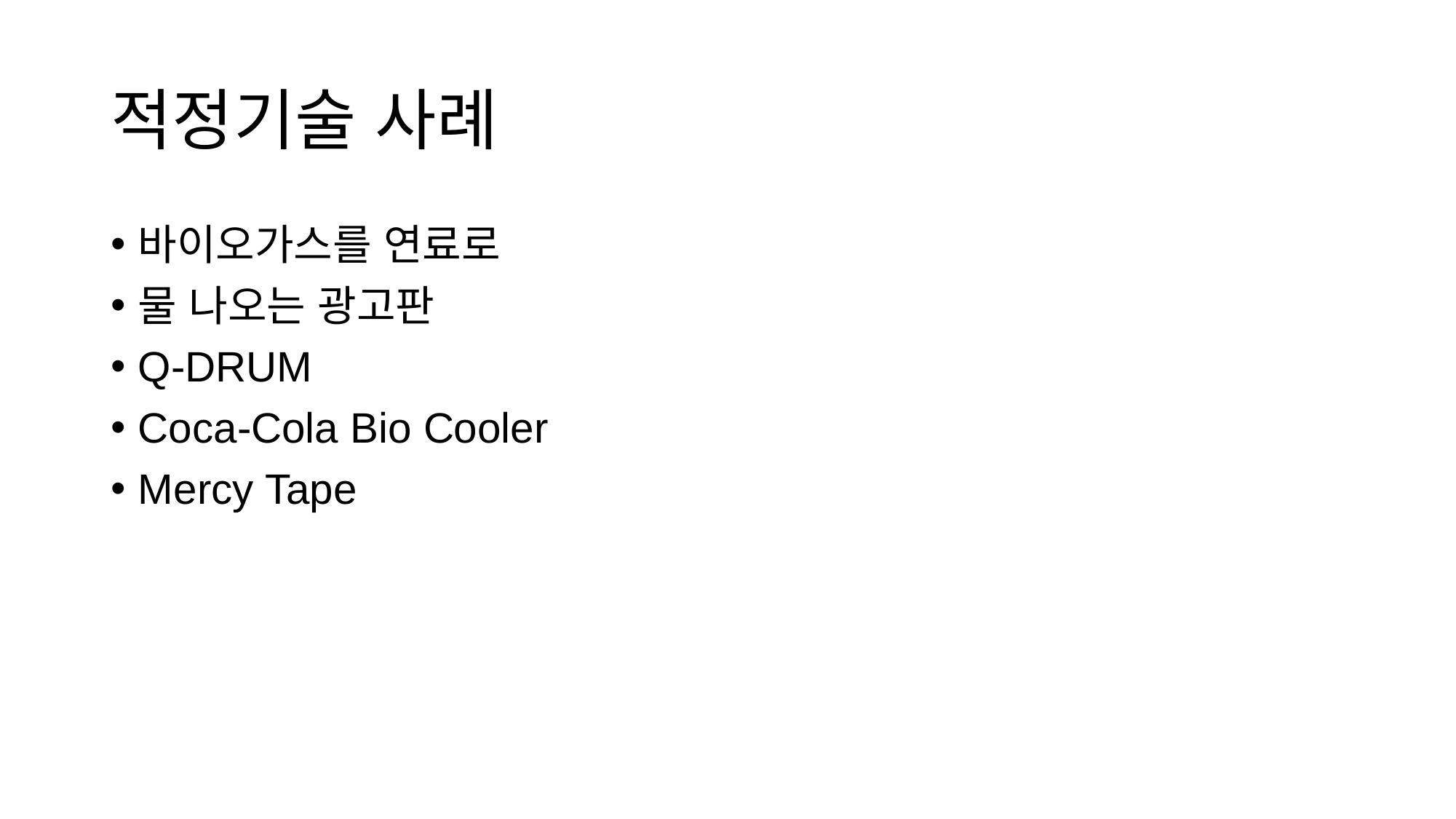

# 적정기술 사례
바이오가스를 연료로
물 나오는 광고판
Q-DRUM
Coca-Cola Bio Cooler
Mercy Tape